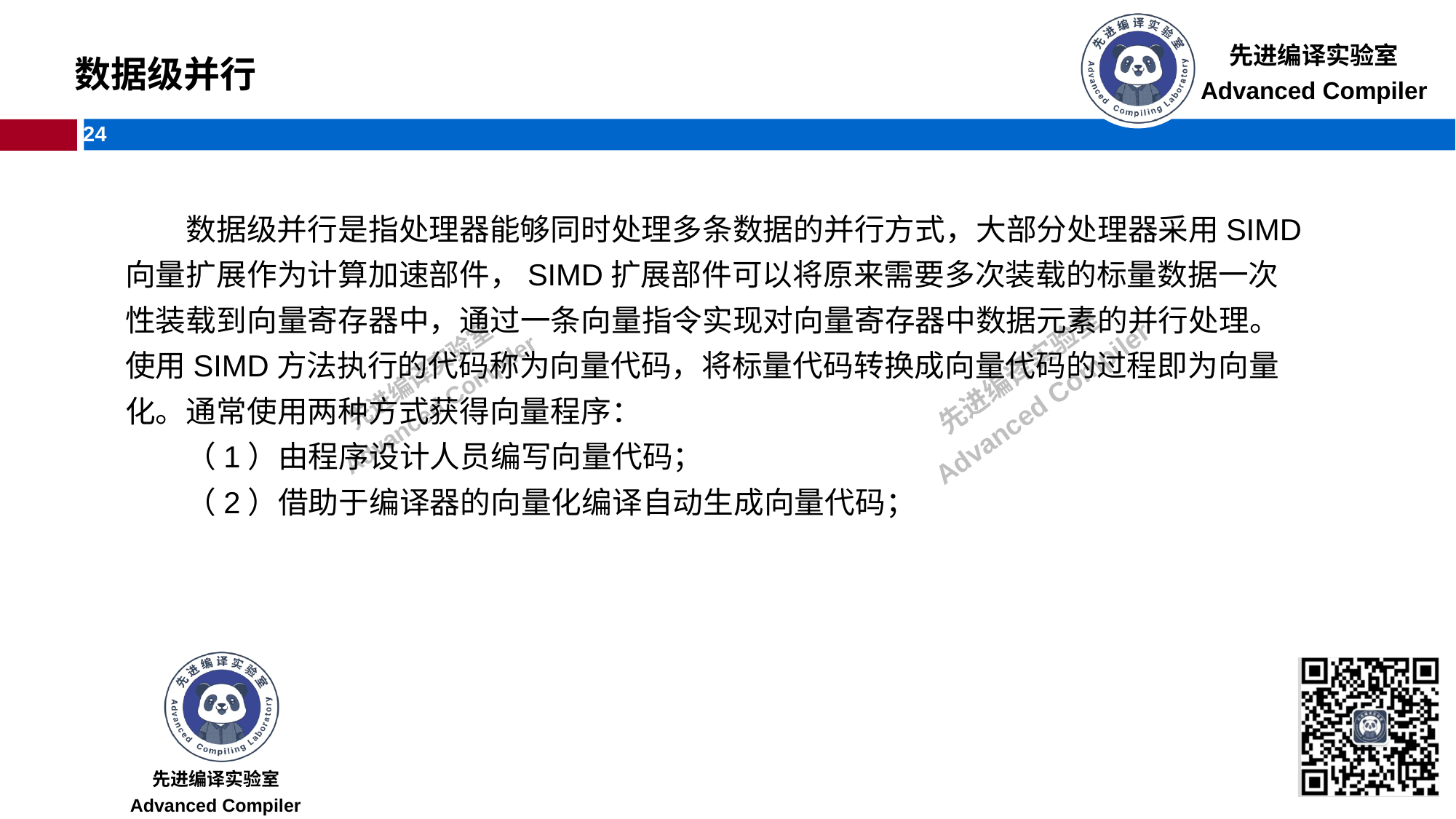

数据级并行
数据级并行是指处理器能够同时处理多条数据的并行方式，大部分处理器采用SIMD向量扩展作为计算加速部件，SIMD扩展部件可以将原来需要多次装载的标量数据一次性装载到向量寄存器中，通过一条向量指令实现对向量寄存器中数据元素的并行处理。使用SIMD方法执行的代码称为向量代码，将标量代码转换成向量代码的过程即为向量化。通常使用两种方式获得向量程序：
（1）由程序设计人员编写向量代码；
（2）借助于编译器的向量化编译自动生成向量代码；